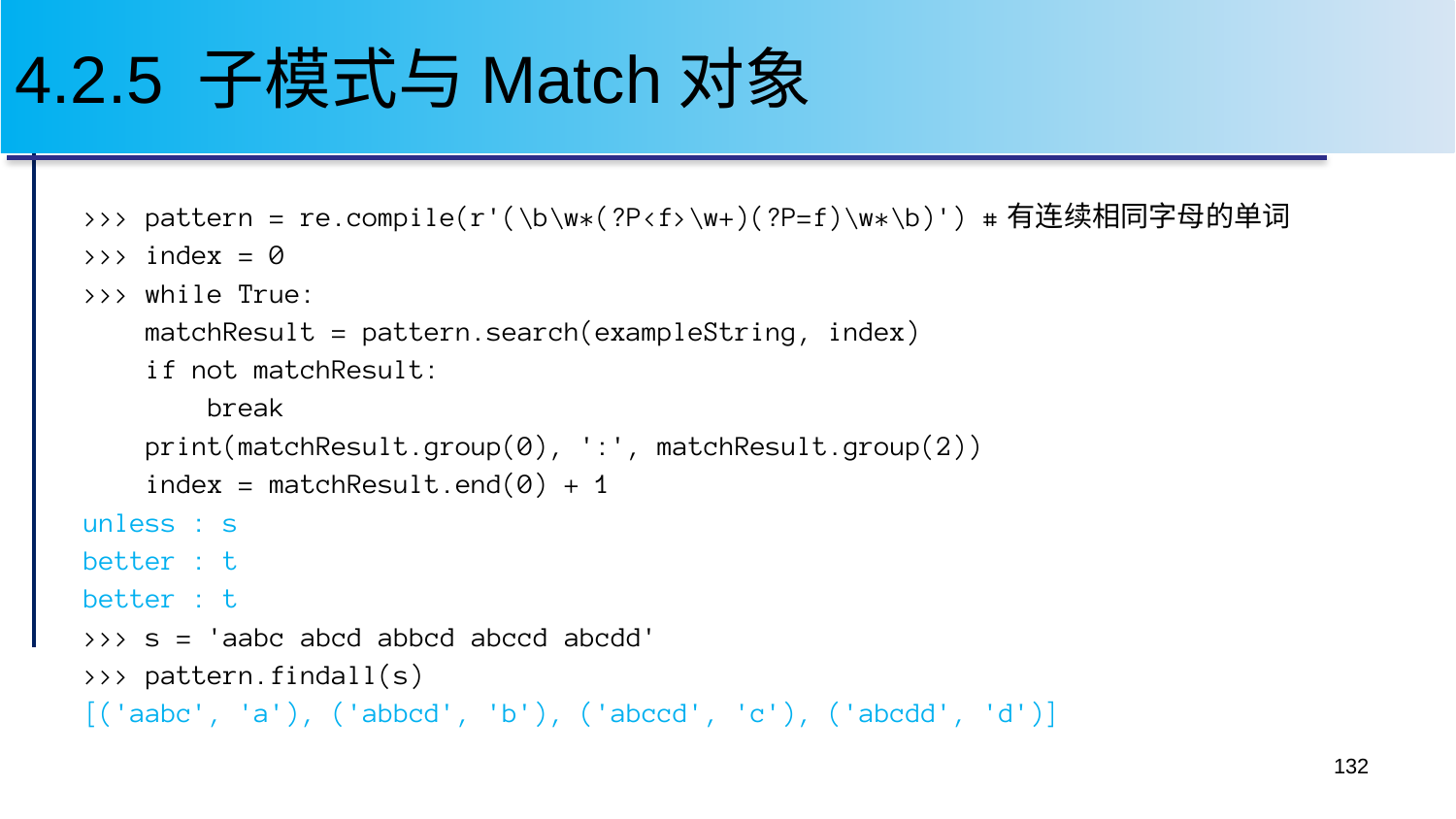

# 4.2.5 子模式与Match对象
>>> pattern = re.compile(r'(\b\w*(?P<f>\w+)(?P=f)\w*\b)') #有连续相同字母的单词
>>> index = 0
>>> while True:
    matchResult = pattern.search(exampleString, index)
    if not matchResult:
        break
    print(matchResult.group(0), ':', matchResult.group(2))
    index = matchResult.end(0) + 1
unless : s
better : t
better : t
>>> s = 'aabc abcd abbcd abccd abcdd'
>>> pattern.findall(s)
[('aabc', 'a'), ('abbcd', 'b'), ('abccd', 'c'), ('abcdd', 'd')]
132